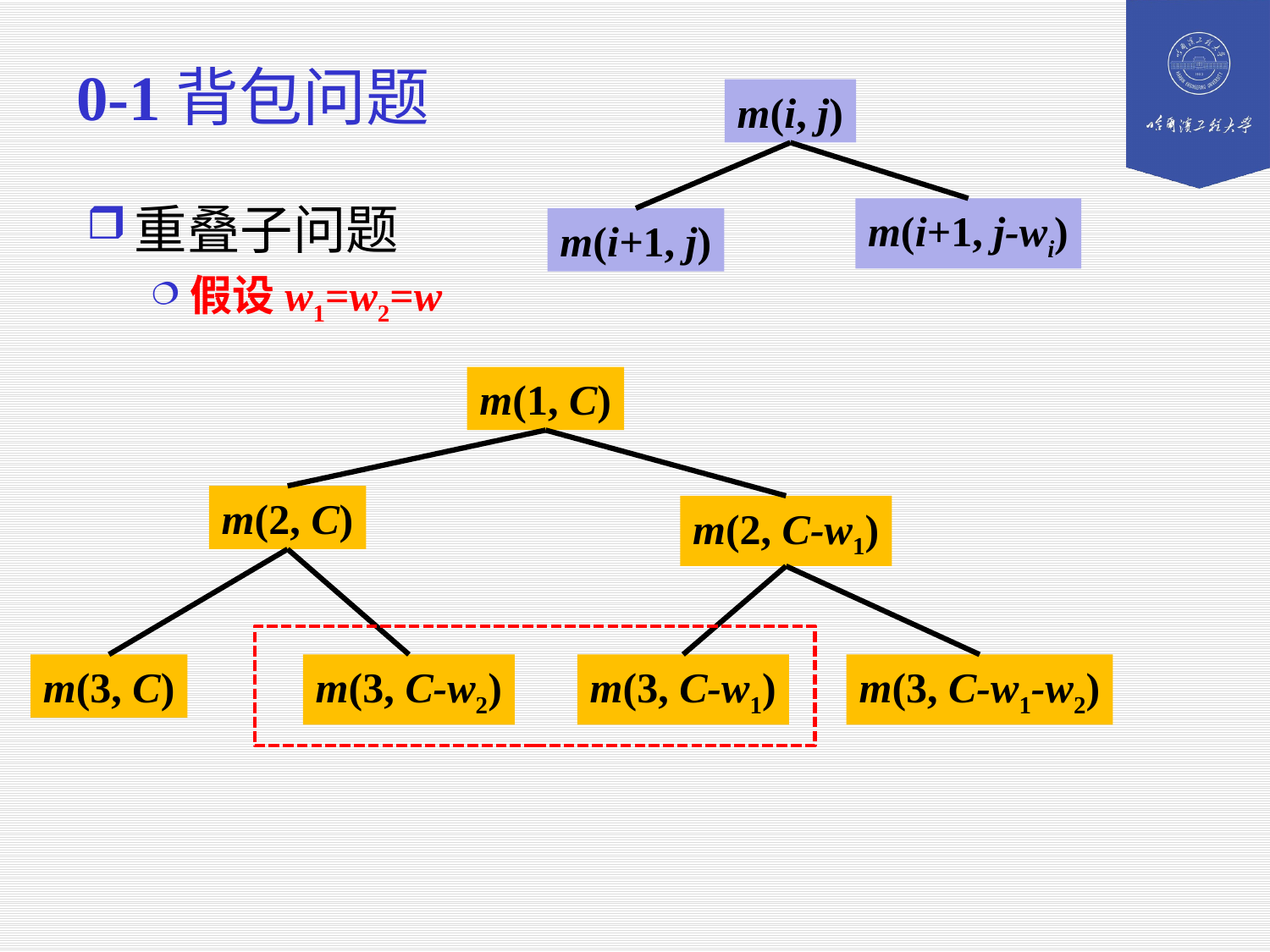

# 0-1背包问题
m(i, j)
重叠子问题
假设w1=w2=w
m(i+1, j-wi)
m(i+1, j)
m(1, C)
m(2, C)
m(2, C-w1)

m(3, C)
m(3, C-w2)
m(3, C-w1)
m(3, C-w1-w2)